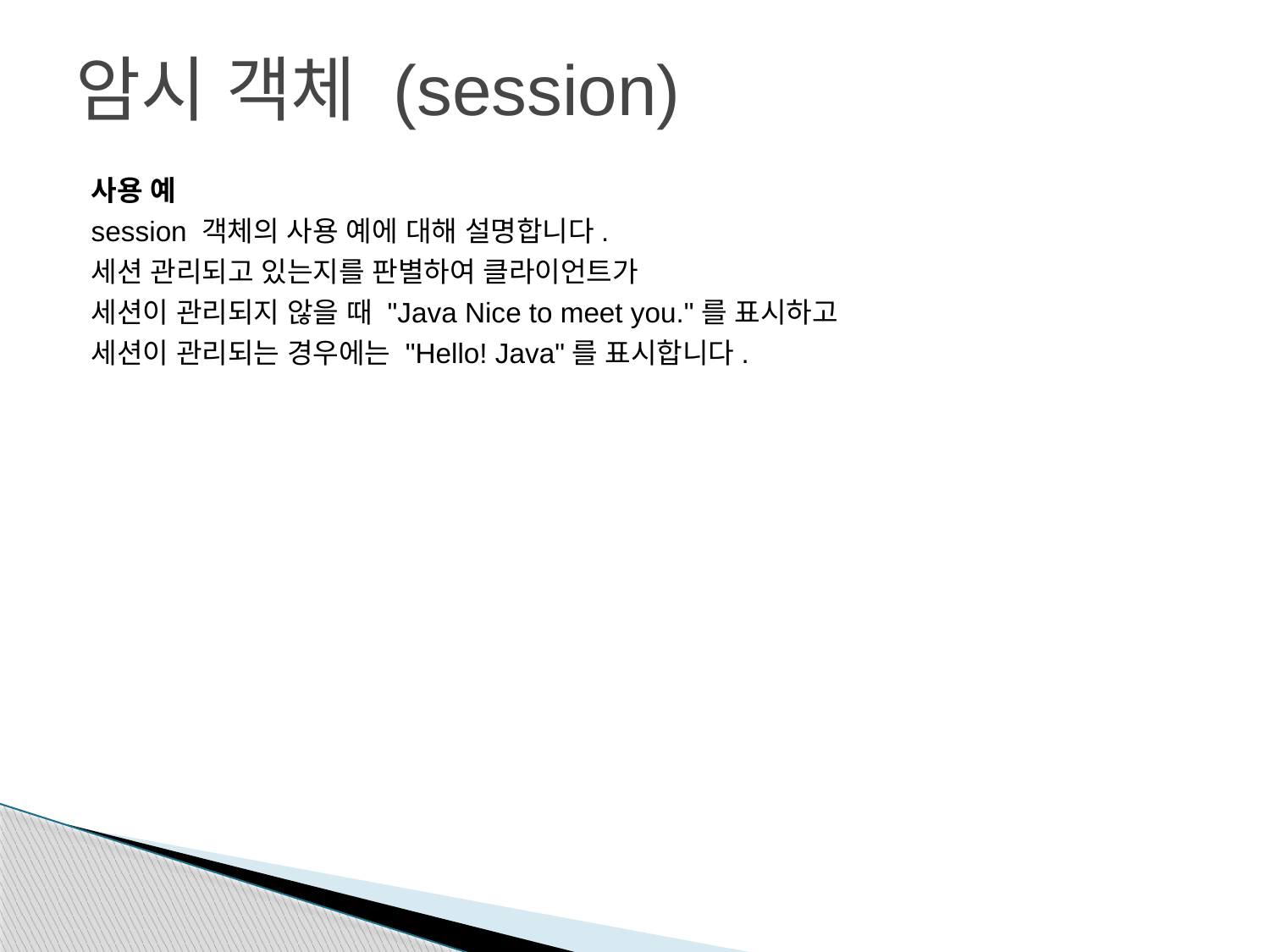

# 암시 객체 (session)
사용 예
session 객체의 사용 예에 대해 설명합니다.
세션 관리되고 있는지를 판별하여 클라이언트가
세션이 관리되지 않을 때 "Java Nice to meet you."를 표시하고
세션이 관리되는 경우에는 "Hello! Java"를 표시합니다.